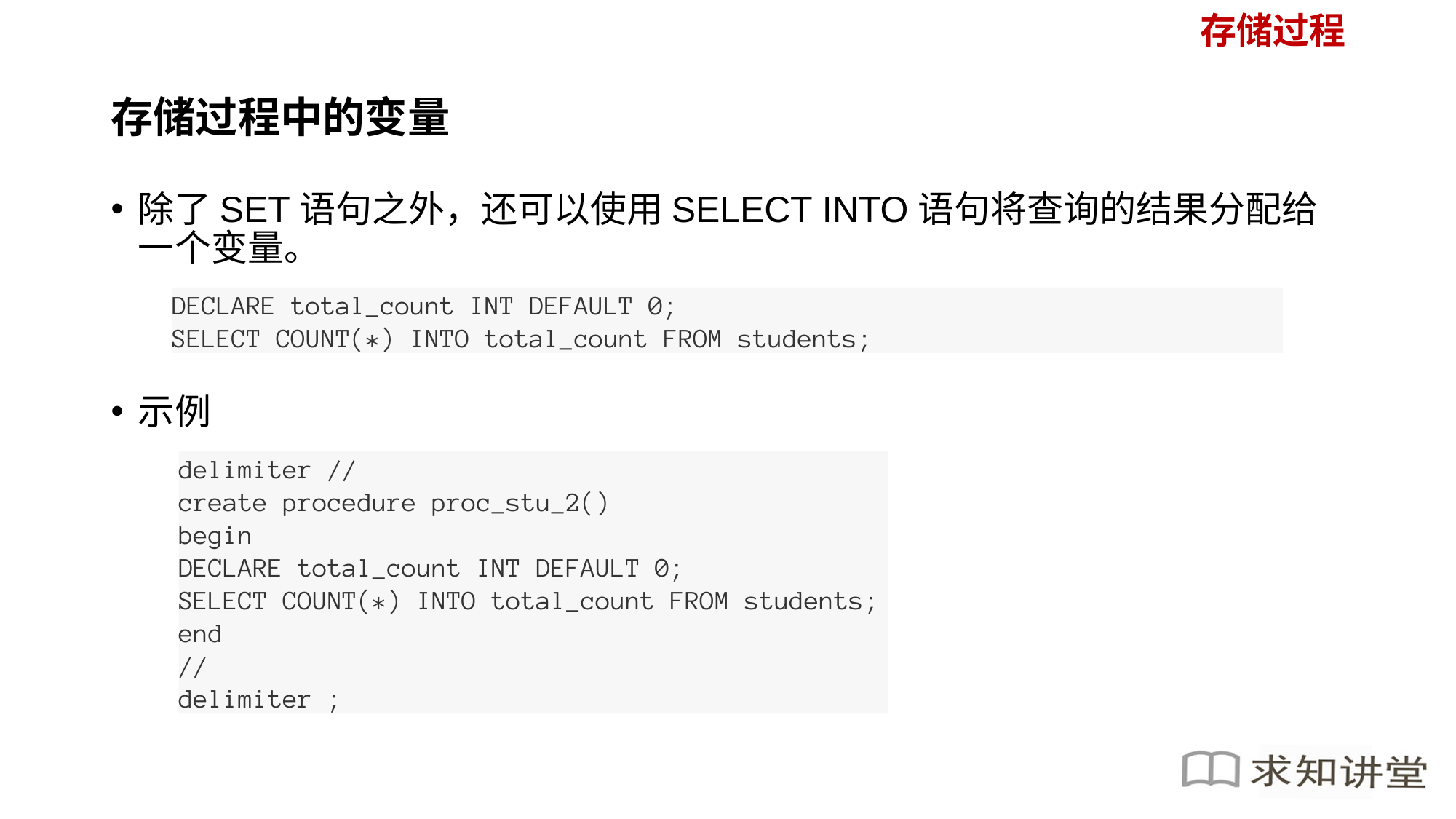

存储过程
# 存储过程中的变量
除了SET语句之外，还可以使用SELECT INTO语句将查询的结果分配给一个变量。

示例

DECLARE total_count INT DEFAULT 0;
SELECT COUNT(*) INTO total_count FROM students;
delimiter //
create procedure proc_stu_2()
begin
DECLARE total_count INT DEFAULT 0;
SELECT COUNT(*) INTO total_count FROM students;
end
//
delimiter ;